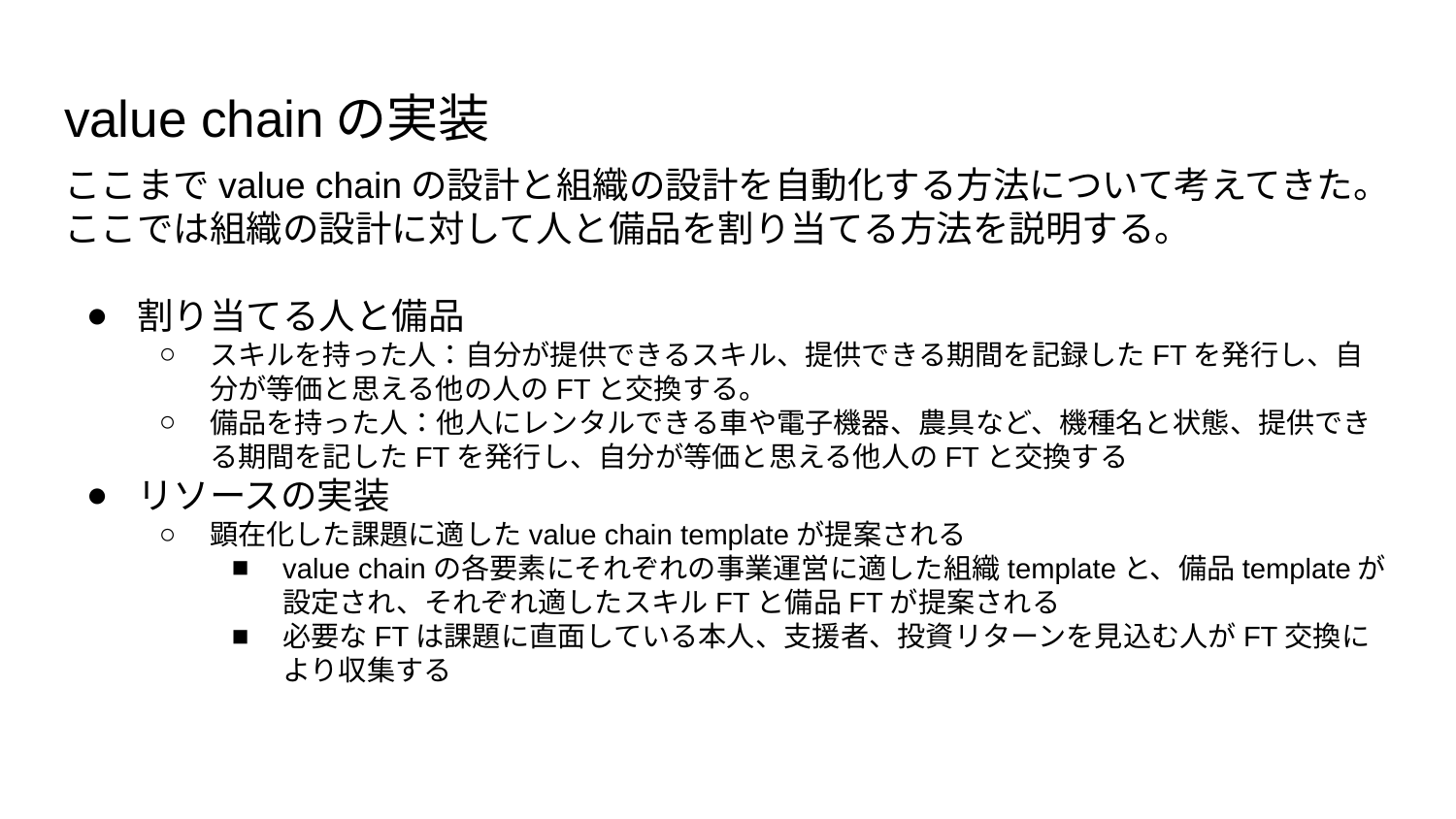

# value chainの実装
ここまでvalue chainの設計と組織の設計を自動化する方法について考えてきた。ここでは組織の設計に対して人と備品を割り当てる方法を説明する。

割り当てる人と備品
スキルを持った人：自分が提供できるスキル、提供できる期間を記録したFTを発行し、自分が等価と思える他の人のFTと交換する。
備品を持った人：他人にレンタルできる車や電子機器、農具など、機種名と状態、提供できる期間を記したFTを発行し、自分が等価と思える他人のFTと交換する
リソースの実装
顕在化した課題に適したvalue chain templateが提案される
value chainの各要素にそれぞれの事業運営に適した組織templateと、備品templateが設定され、それぞれ適したスキルFTと備品FTが提案される
必要なFTは課題に直面している本人、支援者、投資リターンを見込む人がFT交換により収集する